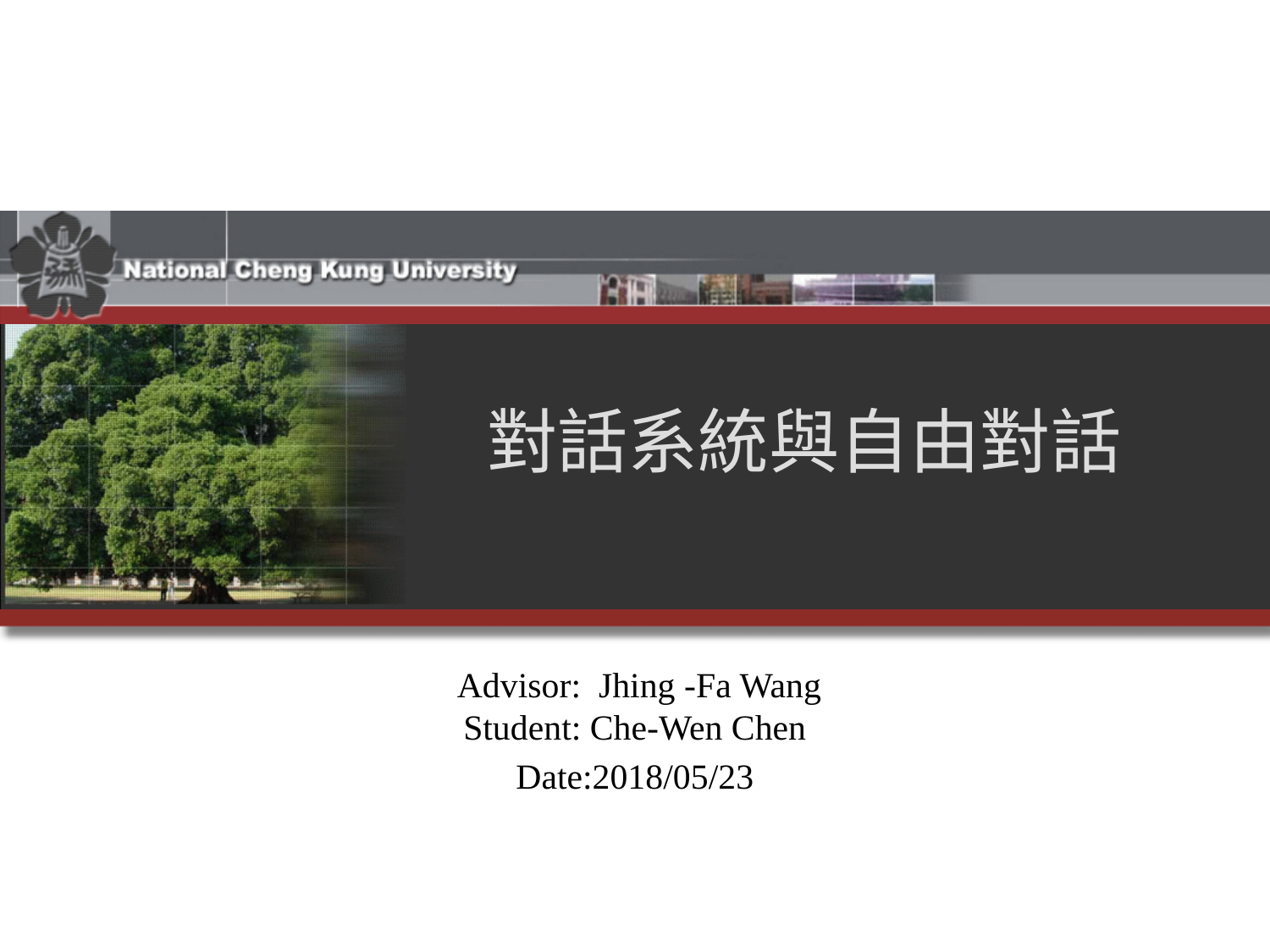

# 對話系統與自由對話
 Advisor:  Jhing -Fa Wang
Student: Che-Wen Chen
Date:2018/05/23